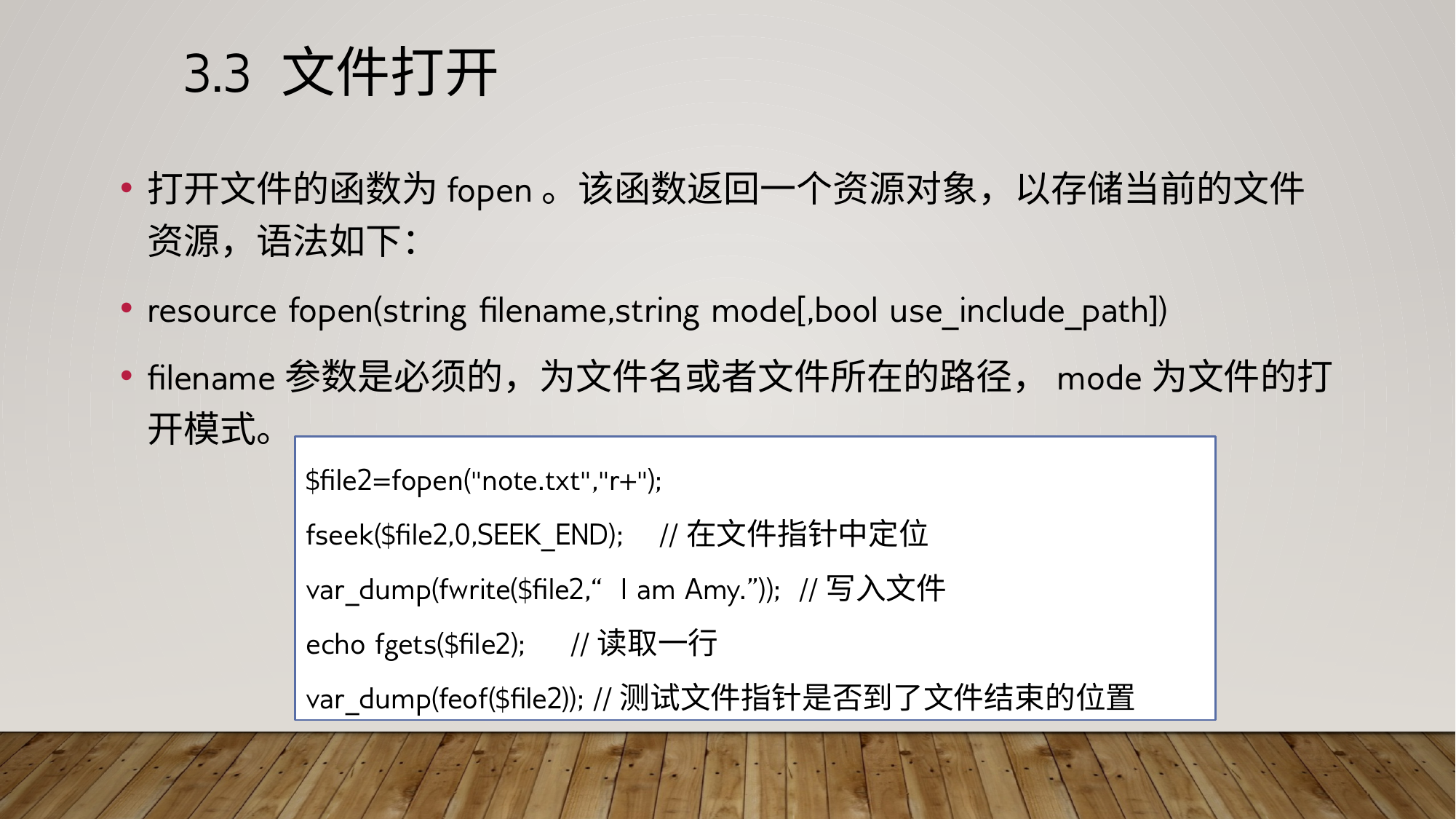

# 3.3 文件打开
打开文件的函数为fopen。该函数返回一个资源对象，以存储当前的文件资源，语法如下：
resource fopen(string filename,string mode[,bool use_include_path])
filename参数是必须的，为文件名或者文件所在的路径，mode为文件的打开模式。
$file2=fopen("note.txt","r+");
fseek($file2,0,SEEK_END);    //在文件指针中定位
var_dump(fwrite($file2,“  I am Amy.”));  //写入文件
echo fgets($file2);     //读取一行
var_dump(feof($file2)); //测试文件指针是否到了文件结束的位置